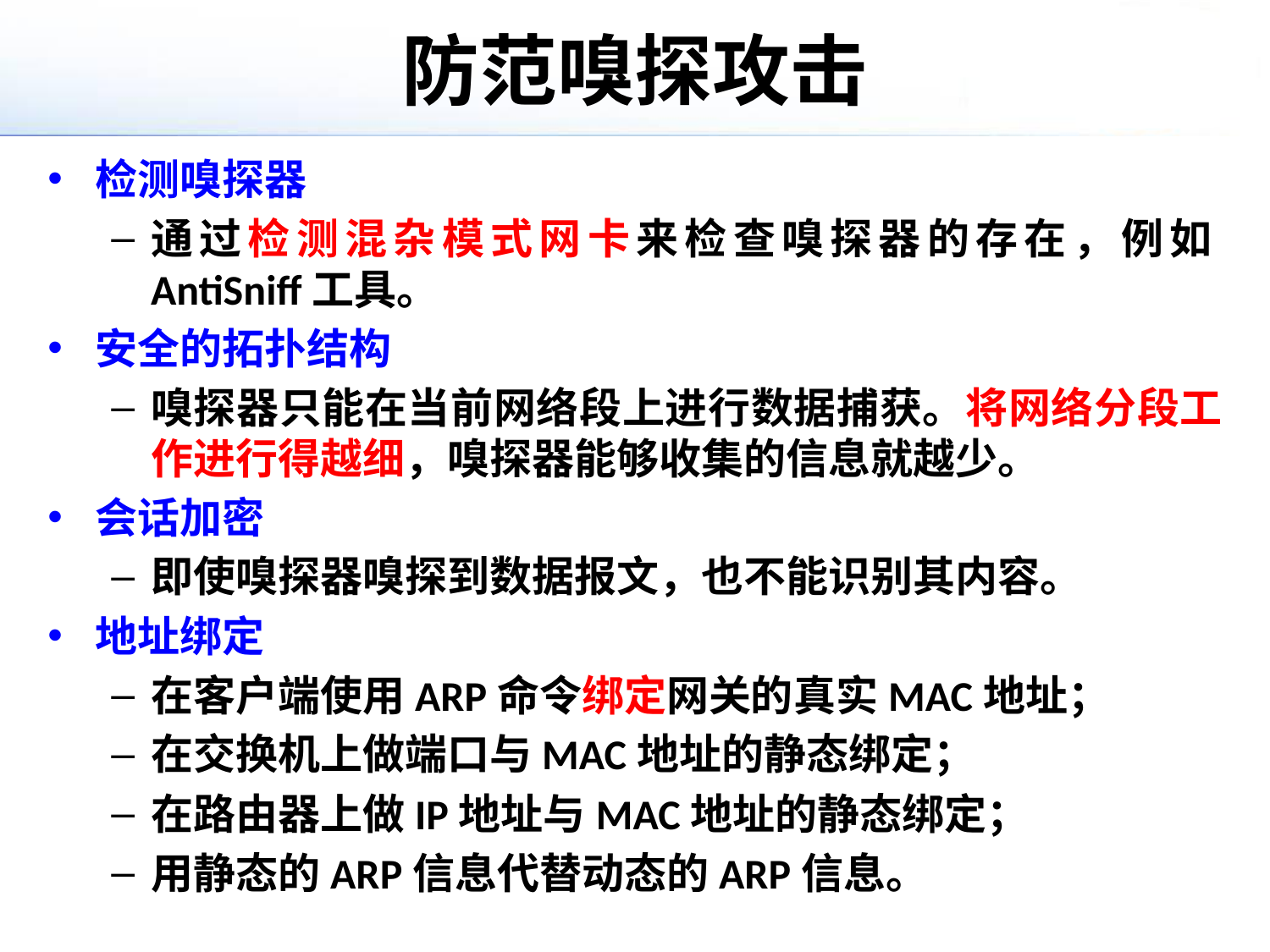

# 防范嗅探攻击
检测嗅探器
通过检测混杂模式网卡来检查嗅探器的存在，例如AntiSniff工具。
安全的拓扑结构
嗅探器只能在当前网络段上进行数据捕获。将网络分段工作进行得越细，嗅探器能够收集的信息就越少。
会话加密
即使嗅探器嗅探到数据报文，也不能识别其内容。
地址绑定
在客户端使用ARP命令绑定网关的真实MAC地址；
在交换机上做端口与MAC地址的静态绑定；
在路由器上做IP地址与MAC地址的静态绑定；
用静态的ARP信息代替动态的ARP信息。